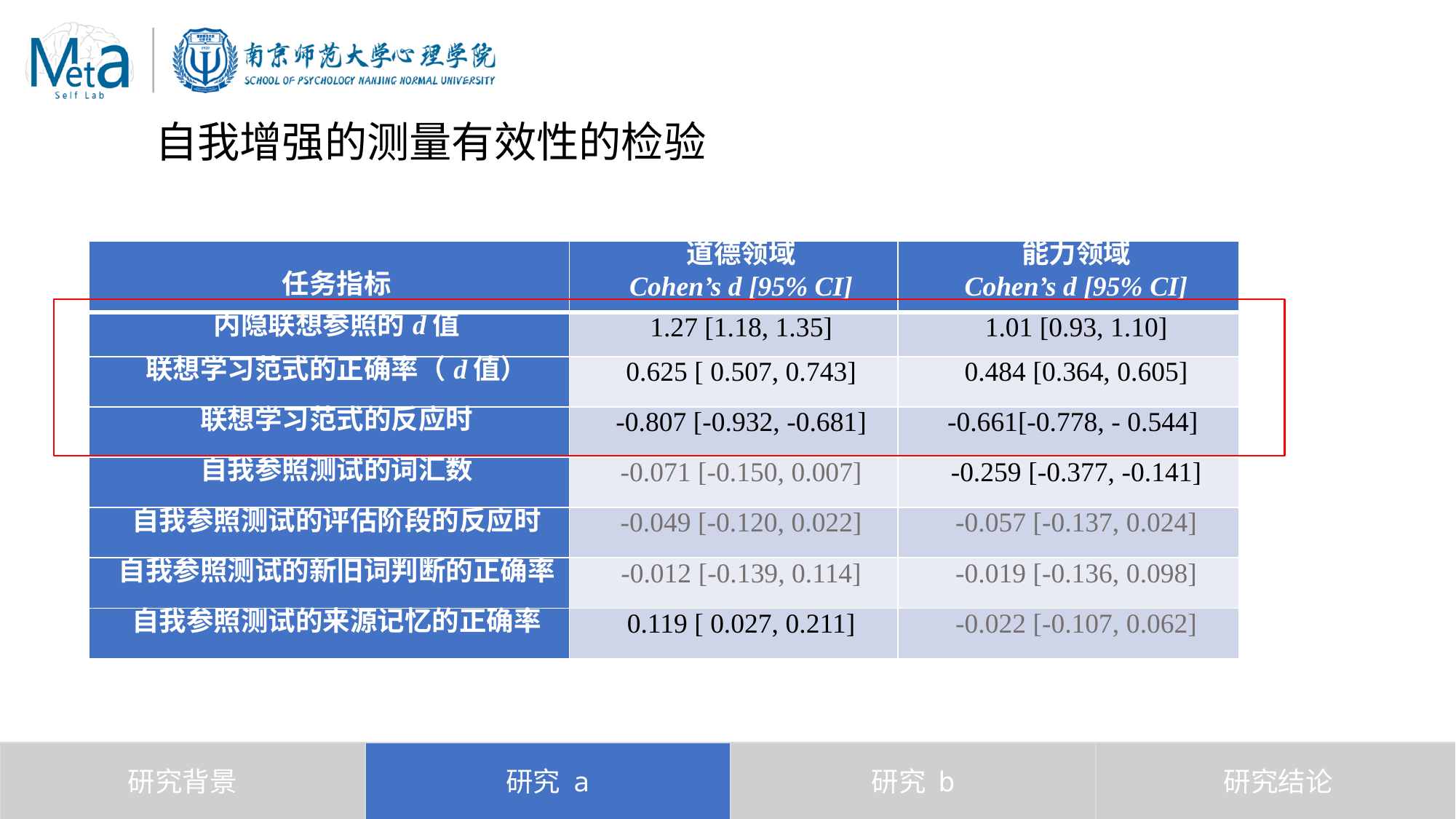

自我增强的测量有效性的检验
| 任务指标 | 道德领域 Cohen’s d [95% CI] | 能力领域 Cohen’s d [95% CI] |
| --- | --- | --- |
| 内隐联想参照的d值 | 1.27 [1.18, 1.35] | 1.01 [0.93, 1.10] |
| 联想学习范式的正确率（d值） | 0.625 [ 0.507, 0.743] | 0.484 [0.364, 0.605] |
| 联想学习范式的反应时 | -0.807 [-0.932, -0.681] | -0.661[-0.778, - 0.544] |
| 自我参照测试的词汇数 | -0.071 [-0.150, 0.007] | -0.259 [-0.377, -0.141] |
| 自我参照测试的评估阶段的反应时 | -0.049 [-0.120, 0.022] | -0.057 [-0.137, 0.024] |
| 自我参照测试的新旧词判断的正确率 | -0.012 [-0.139, 0.114] | -0.019 [-0.136, 0.098] |
| 自我参照测试的来源记忆的正确率 | 0.119 [ 0.027, 0.211] | -0.022 [-0.107, 0.062] |

研究背景
研究 a
研究 b
研究结论